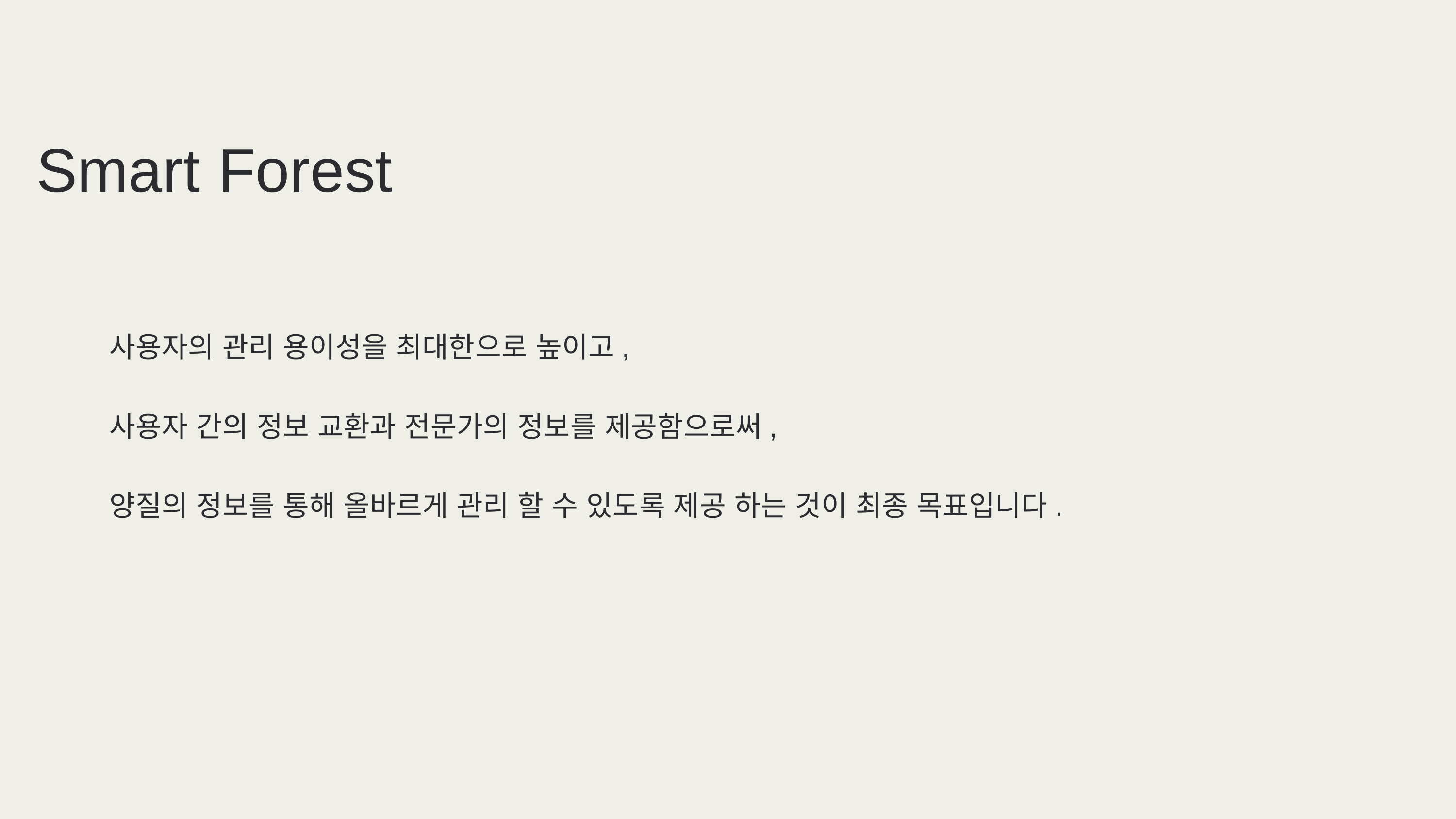

Smart Forest

	사용자의 관리 용이성을 최대한으로 높이고,
	사용자 간의 정보 교환과 전문가의 정보를 제공함으로써,
	양질의 정보를 통해 올바르게 관리 할 수 있도록 제공 하는 것이 최종 목표입니다.